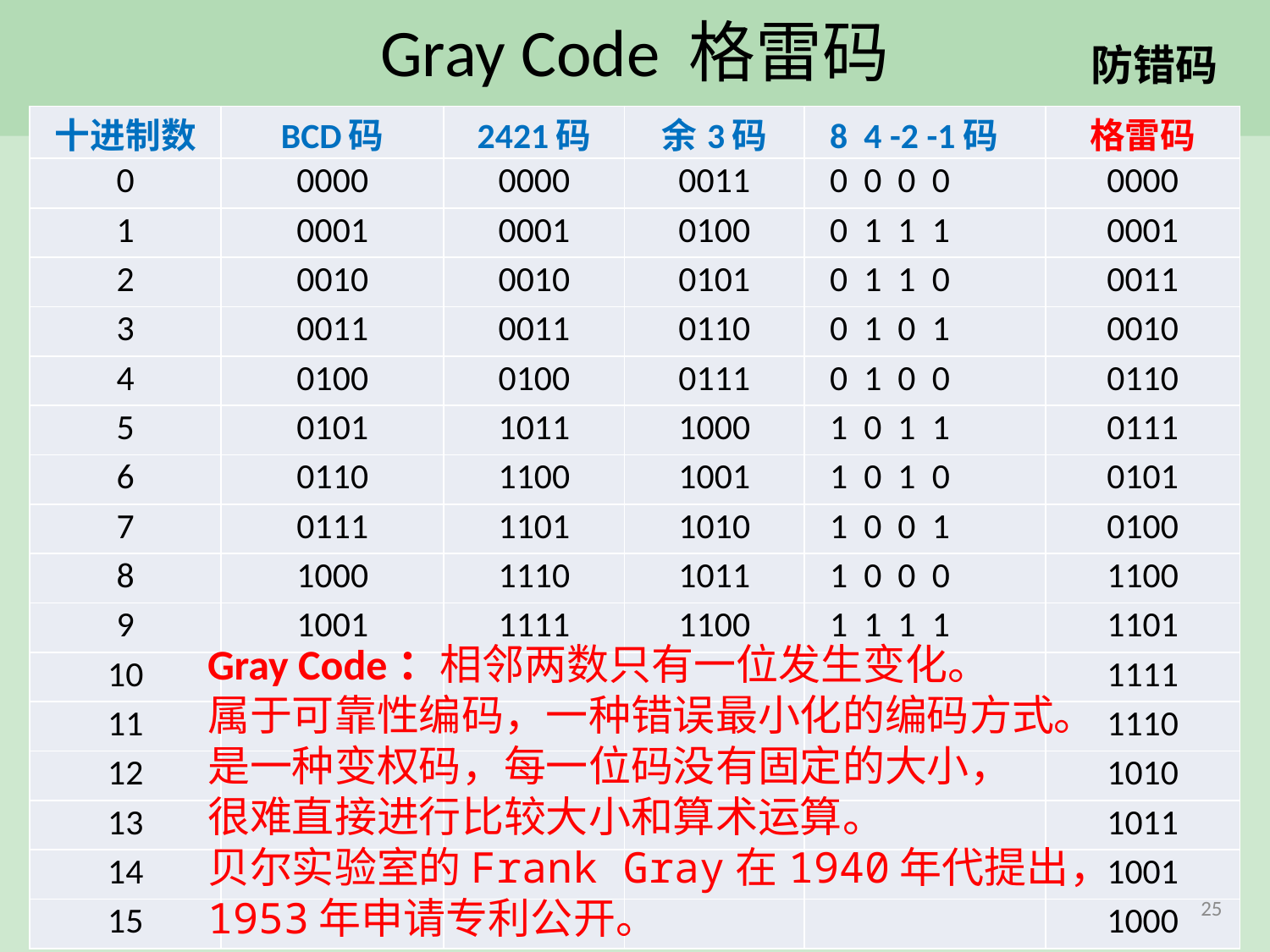

# Gray Code 格雷码
防错码
| 十进制数 | BCD码 | 2421码 | 余3码 | 8 4 -2 -1码 | 格雷码 |
| --- | --- | --- | --- | --- | --- |
| 0 | 0000 | 0000 | 0011 | 0 0 0 0 | 0000 |
| 1 | 0001 | 0001 | 0100 | 0 1 1 1 | 0001 |
| 2 | 0010 | 0010 | 0101 | 0 1 1 0 | 0011 |
| 3 | 0011 | 0011 | 0110 | 0 1 0 1 | 0010 |
| 4 | 0100 | 0100 | 0111 | 0 1 0 0 | 0110 |
| 5 | 0101 | 1011 | 1000 | 1 0 1 1 | 0111 |
| 6 | 0110 | 1100 | 1001 | 1 0 1 0 | 0101 |
| 7 | 0111 | 1101 | 1010 | 1 0 0 1 | 0100 |
| 8 | 1000 | 1110 | 1011 | 1 0 0 0 | 1100 |
| 9 | 1001 | 1111 | 1100 | 1 1 1 1 | 1101 |
| 10 |  |  |  |  | 1111 |
| 11 |  |  |  |  | 1110 |
| 12 |  |  |  |  | 1010 |
| 13 |  |  |  |  | 1011 |
| 14 |  |  |  |  | 1001 |
| 15 |  |  |  |  | 1000 |
Gray Code：相邻两数只有一位发生变化。
属于可靠性编码，一种错误最小化的编码方式。
是一种变权码，每一位码没有固定的大小，
很难直接进行比较大小和算术运算。
贝尔实验室的Frank Gray在1940年代提出，1953年申请专利公开。
25